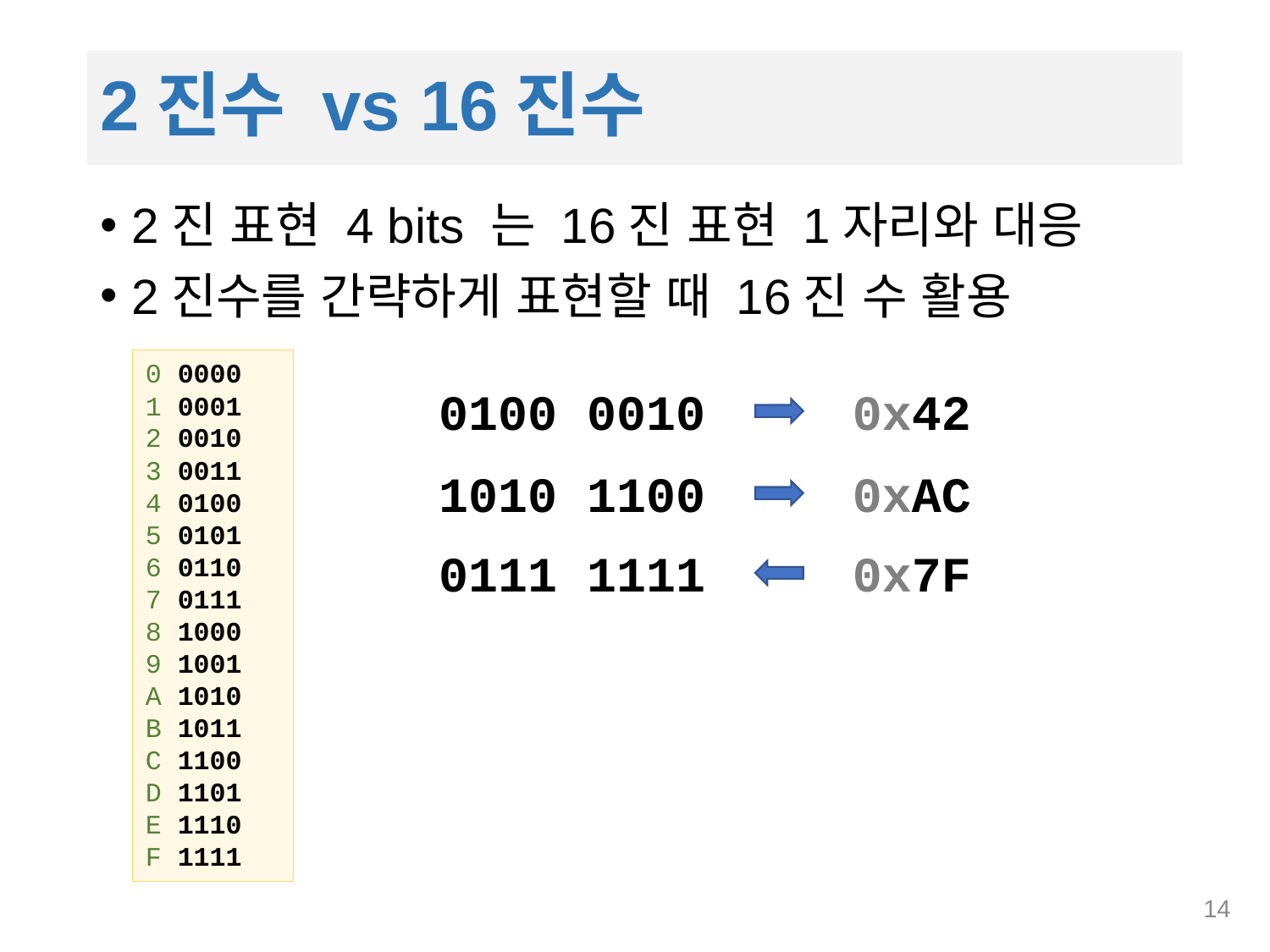

# 2진수 vs 16진수
2진 표현 4 bits 는 16진 표현 1자리와 대응
2진수를 간략하게 표현할 때 16진 수 활용
0 0000
1 0001
2 0010
3 0011
4 0100
5 0101
6 0110
7 0111
8 1000
9 1001
A 1010
B 1011
C 1100
D 1101
E 1110
F 1111

0100 0010

0x42
1010 1100

0xAC
0111 1111
0x7F

14